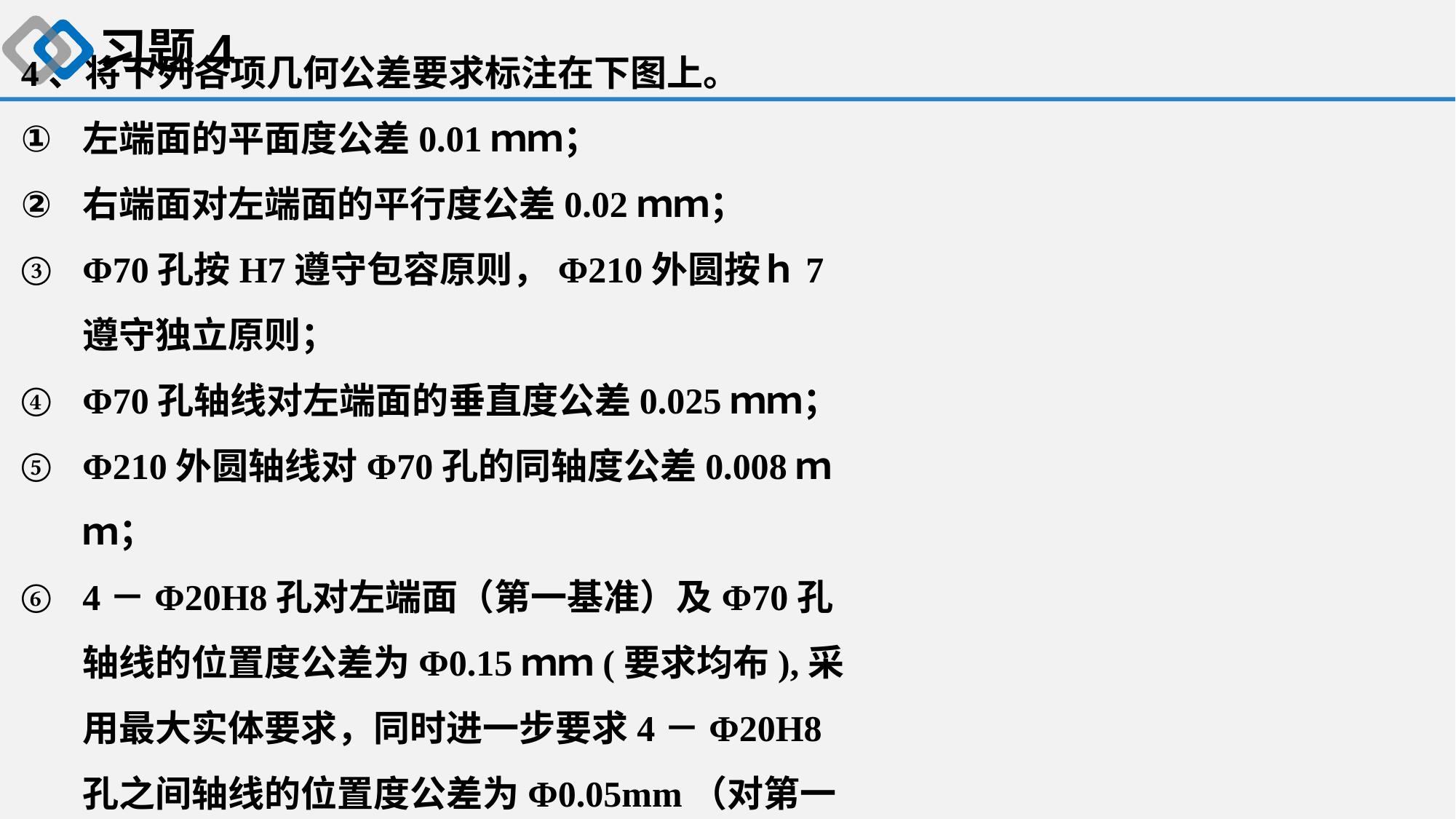

习题4
4、将下列各项几何公差要求标注在下图上。
左端面的平面度公差0.01ｍｍ；
右端面对左端面的平行度公差0.02ｍｍ；
Φ70孔按H7遵守包容原则，Φ210外圆按ｈ7遵守独立原则；
Φ70孔轴线对左端面的垂直度公差0.025ｍｍ；
Φ210外圆轴线对Φ70孔的同轴度公差0.008ｍｍ；
4－Φ20H8孔对左端面（第一基准）及Φ70孔轴线的位置度公差为Φ0.15ｍｍ(要求均布),采用最大实体要求，同时进一步要求4－Φ20H8 孔之间轴线的位置度公差为Φ0.05mm（对第一基准）。